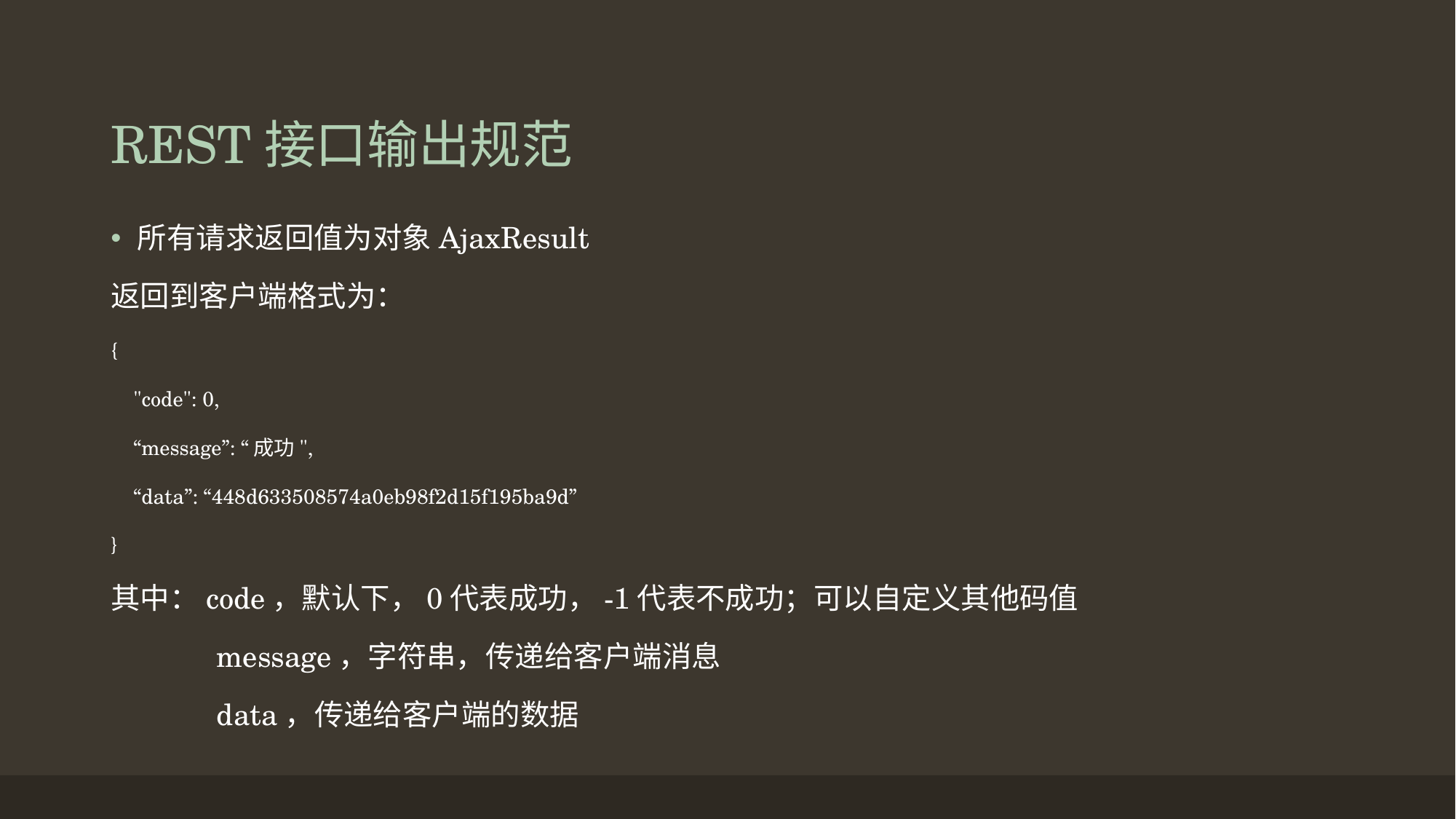

# REST接口输出规范
所有请求返回值为对象AjaxResult
返回到客户端格式为：
{
    "code": 0,
    “message”: “成功",
    “data”: “448d633508574a0eb98f2d15f195ba9d”
}
其中：code，默认下，0代表成功，-1代表不成功；可以自定义其他码值
	message，字符串，传递给客户端消息
	data，传递给客户端的数据